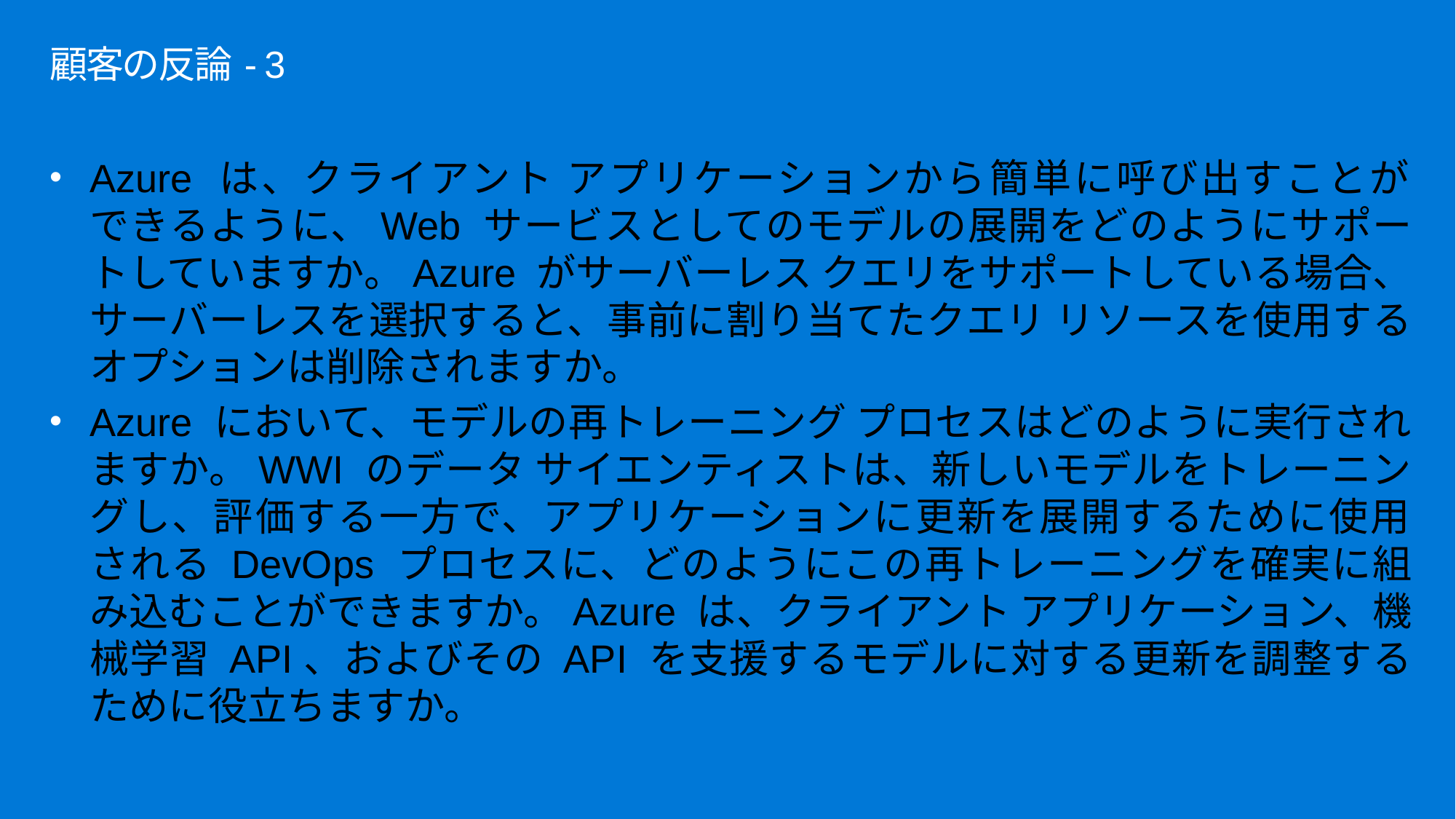

# 顧客の反論 - 3
Azure は、クライアント アプリケーションから簡単に呼び出すことが
できるように、Web サービスとしてのモデルの展開をどのようにサポートしていますか。Azure がサーバーレス クエリをサポートしている場合、サーバーレスを選択すると、事前に割り当てたクエリ リソースを使用するオプションは削除されますか。
Azure において、モデルの再トレーニング プロセスはどのように実行されますか。WWI のデータ サイエンティストは、新しいモデルをトレーニングし、評価する一方で、アプリケーションに更新を展開するために使用
される DevOps プロセスに、どのようにこの再トレーニングを確実に組み込むことができますか。Azure は、クライアント アプリケーション、機械学習 API、およびその API を支援するモデルに対する更新を調整するために役立ちますか。